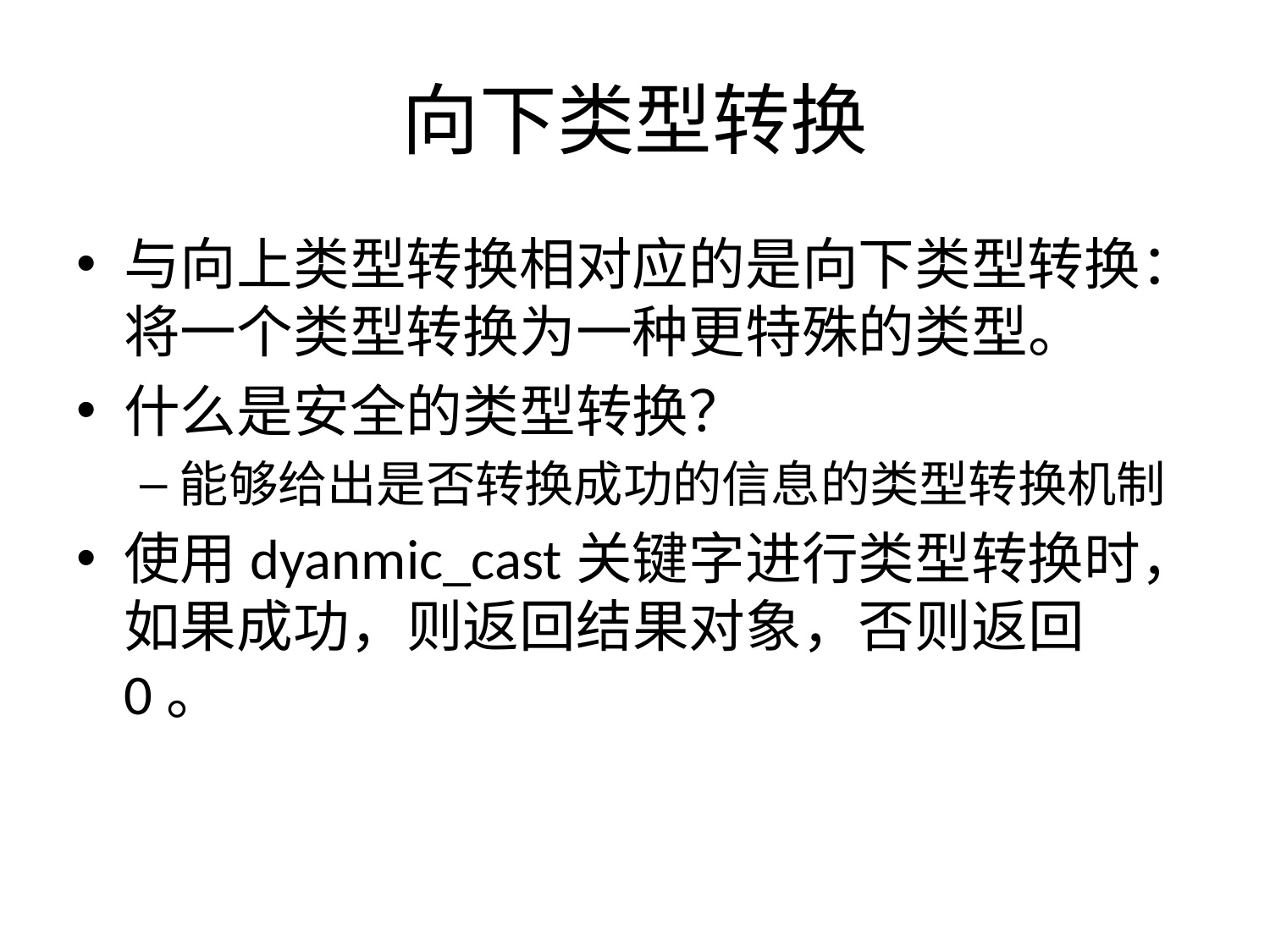

# 向下类型转换
与向上类型转换相对应的是向下类型转换：将一个类型转换为一种更特殊的类型。
什么是安全的类型转换？
能够给出是否转换成功的信息的类型转换机制
使用dyanmic_cast关键字进行类型转换时，如果成功，则返回结果对象，否则返回0。